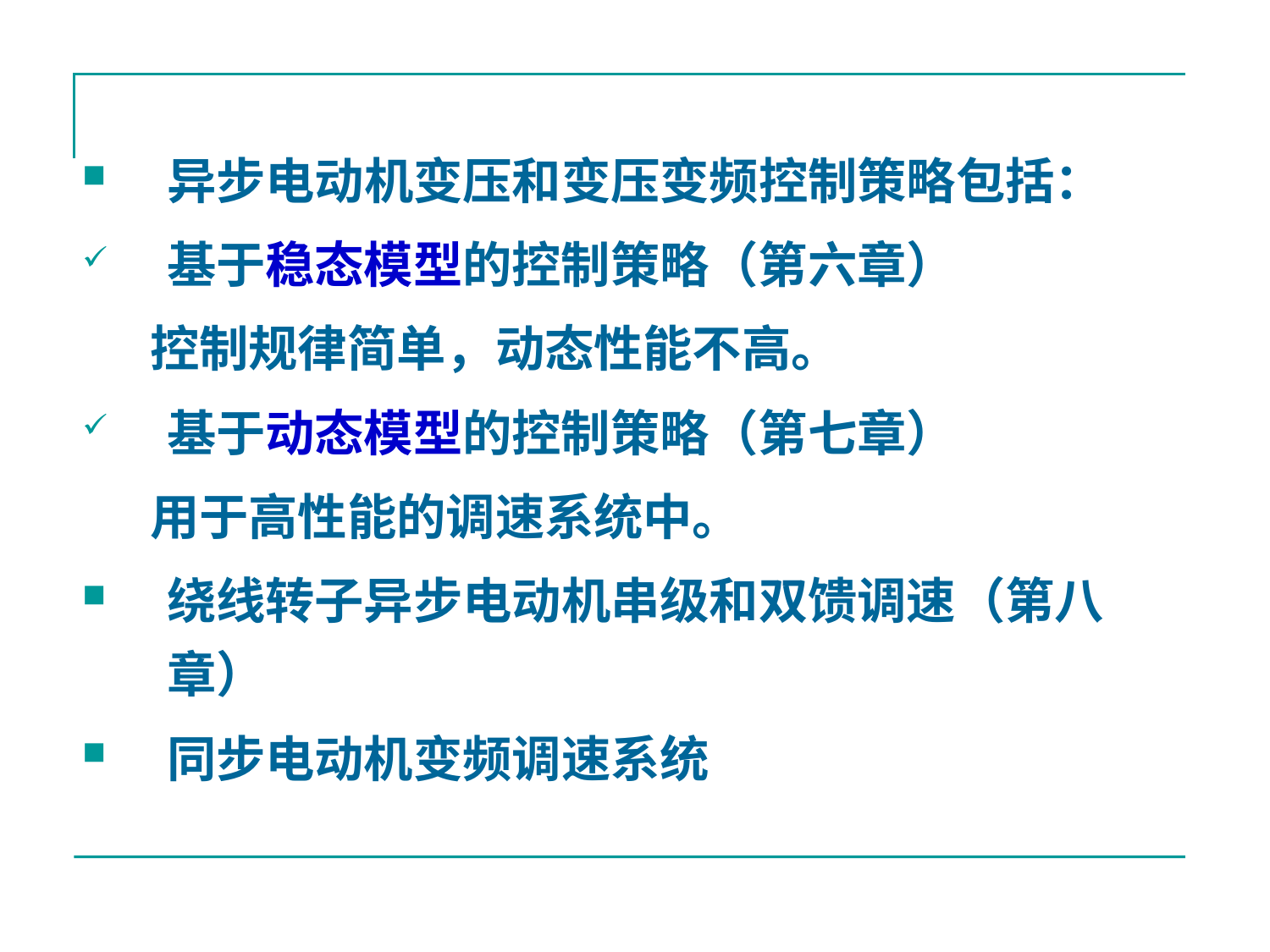

异步电动机变压和变压变频控制策略包括：
基于稳态模型的控制策略（第六章）
     控制规律简单，动态性能不高。
基于动态模型的控制策略（第七章）
     用于高性能的调速系统中。
绕线转子异步电动机串级和双馈调速（第八章）
同步电动机变频调速系统